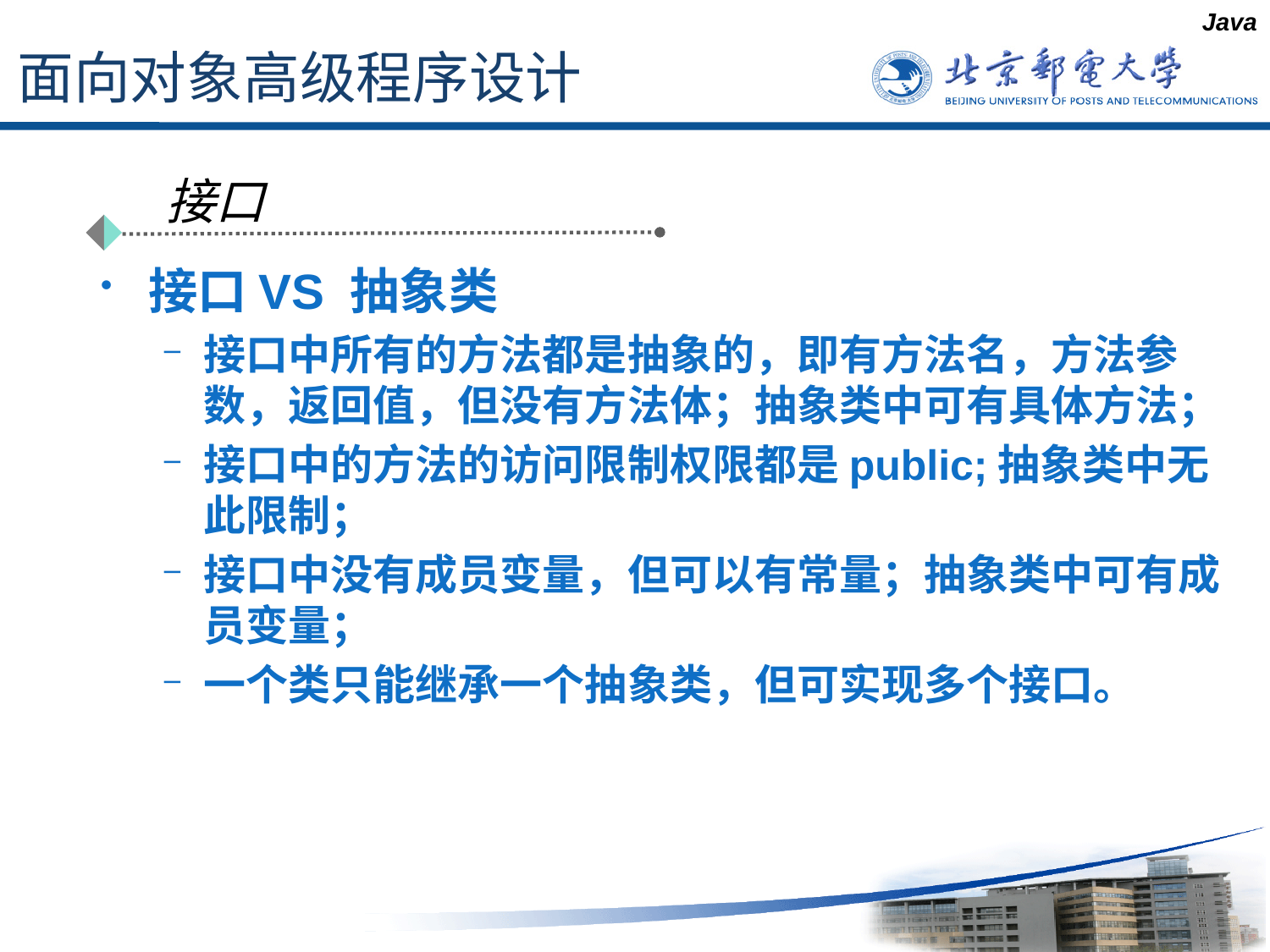

Java
# 面向对象高级程序设计

接口

接口VS 抽象类
接口中所有的方法都是抽象的，即有方法名，方法参数，返回值，但没有方法体；抽象类中可有具体方法；
接口中的方法的访问限制权限都是public;抽象类中无此限制；
接口中没有成员变量，但可以有常量；抽象类中可有成员变量；
一个类只能继承一个抽象类，但可实现多个接口。